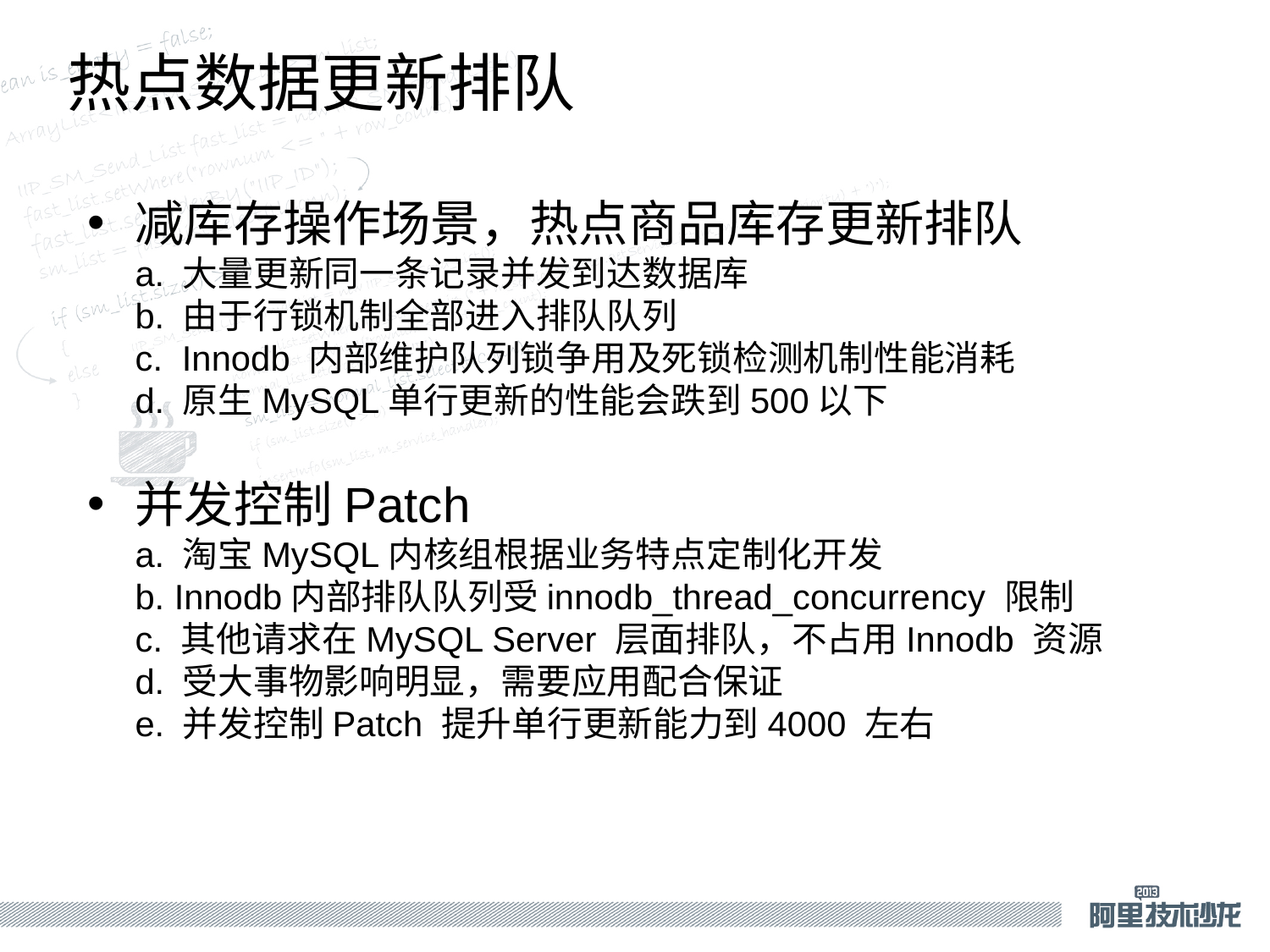

热点数据更新排队
减库存操作场景，热点商品库存更新排队
a. 大量更新同一条记录并发到达数据库
b. 由于行锁机制全部进入排队队列
c.  Innodb 内部维护队列锁争用及死锁检测机制性能消耗
d. 原生MySQL单行更新的性能会跌到500以下
并发控制Patch
a. 淘宝MySQL内核组根据业务特点定制化开发
b. Innodb内部排队队列受innodb_thread_concurrency 限制
c. 其他请求在MySQL Server 层面排队，不占用Innodb 资源
d. 受大事物影响明显，需要应用配合保证
e. 并发控制Patch 提升单行更新能力到4000 左右